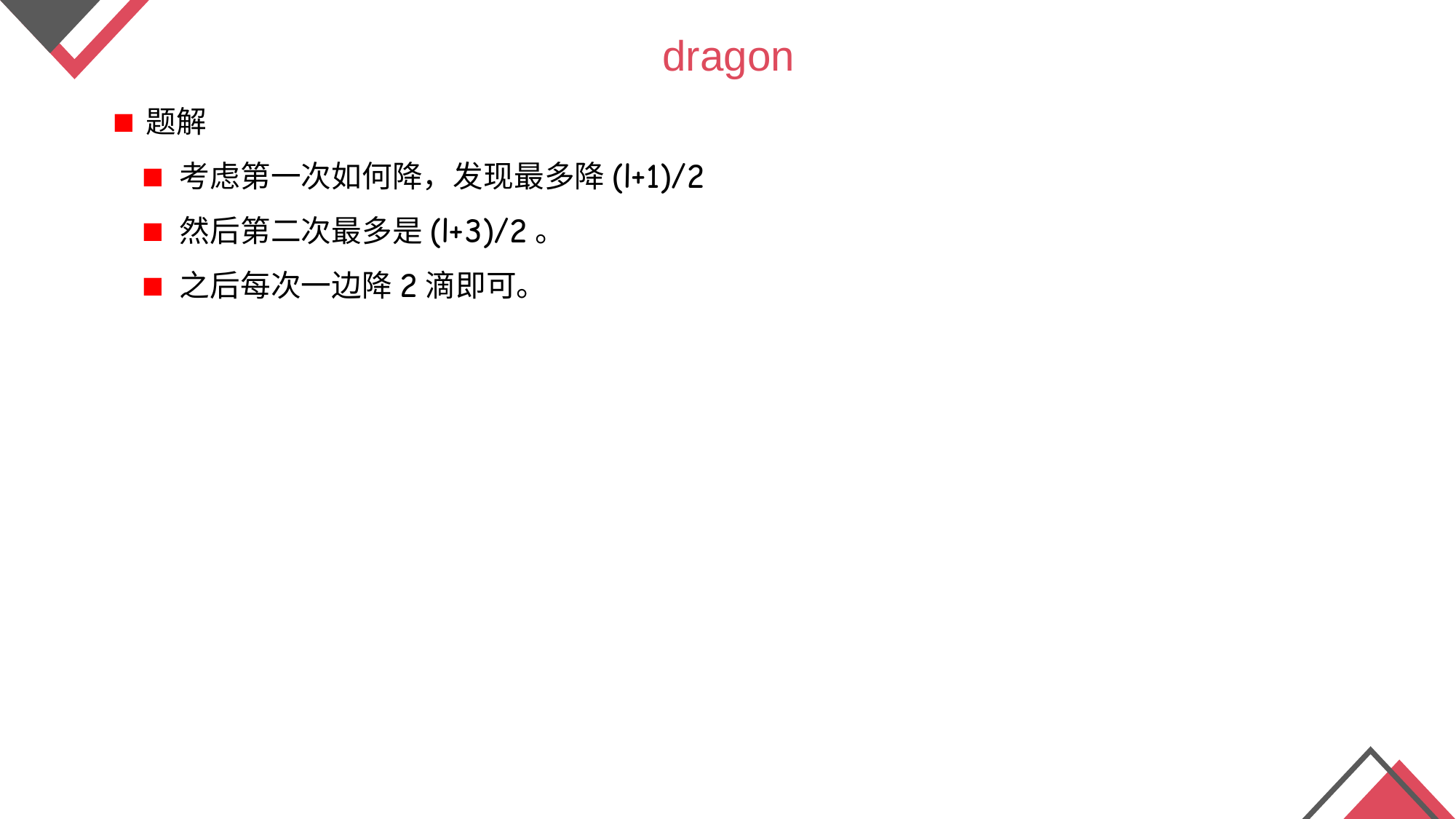

dragon
 题解
 考虑第一次如何降，发现最多降(l+1)/2
 然后第二次最多是(l+3)/2。
 之后每次一边降2滴即可。